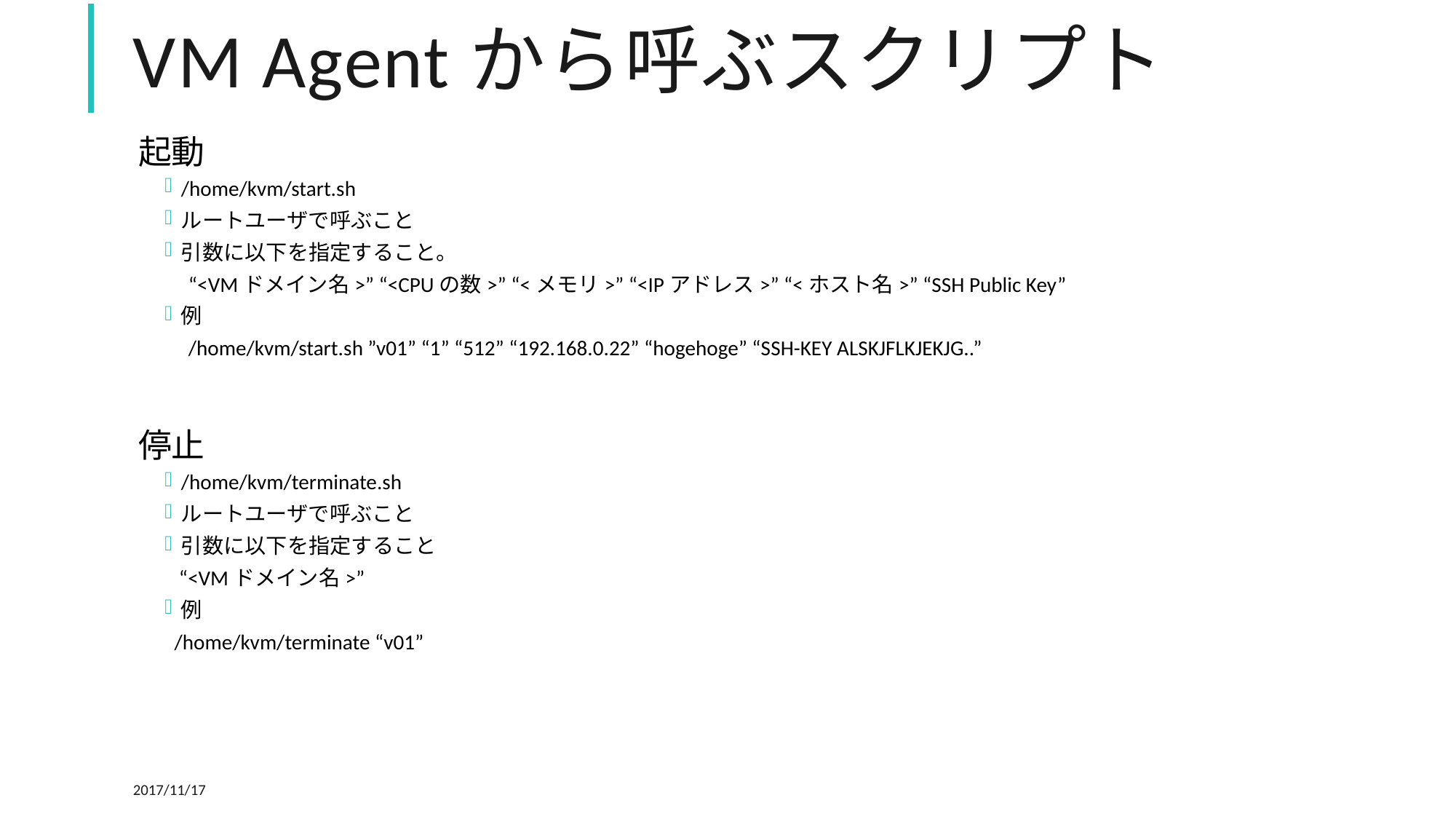

# VM Agentから呼ぶスクリプト
起動
/home/kvm/start.sh
ルートユーザで呼ぶこと
引数に以下を指定すること。
     “<VMドメイン名>” “<CPUの数>” “<メモリ>” “<IPアドレス>” “<ホスト名>” “SSH Public Key”
例
     /home/kvm/start.sh ”v01” “1” “512” “192.168.0.22” “hogehoge” “SSH-KEY ALSKJFLKJEKJG..”

停止
/home/kvm/terminate.sh
ルートユーザで呼ぶこと
引数に以下を指定すること
   “<VMドメイン名>”
例
  /home/kvm/terminate “v01”
2017/11/17